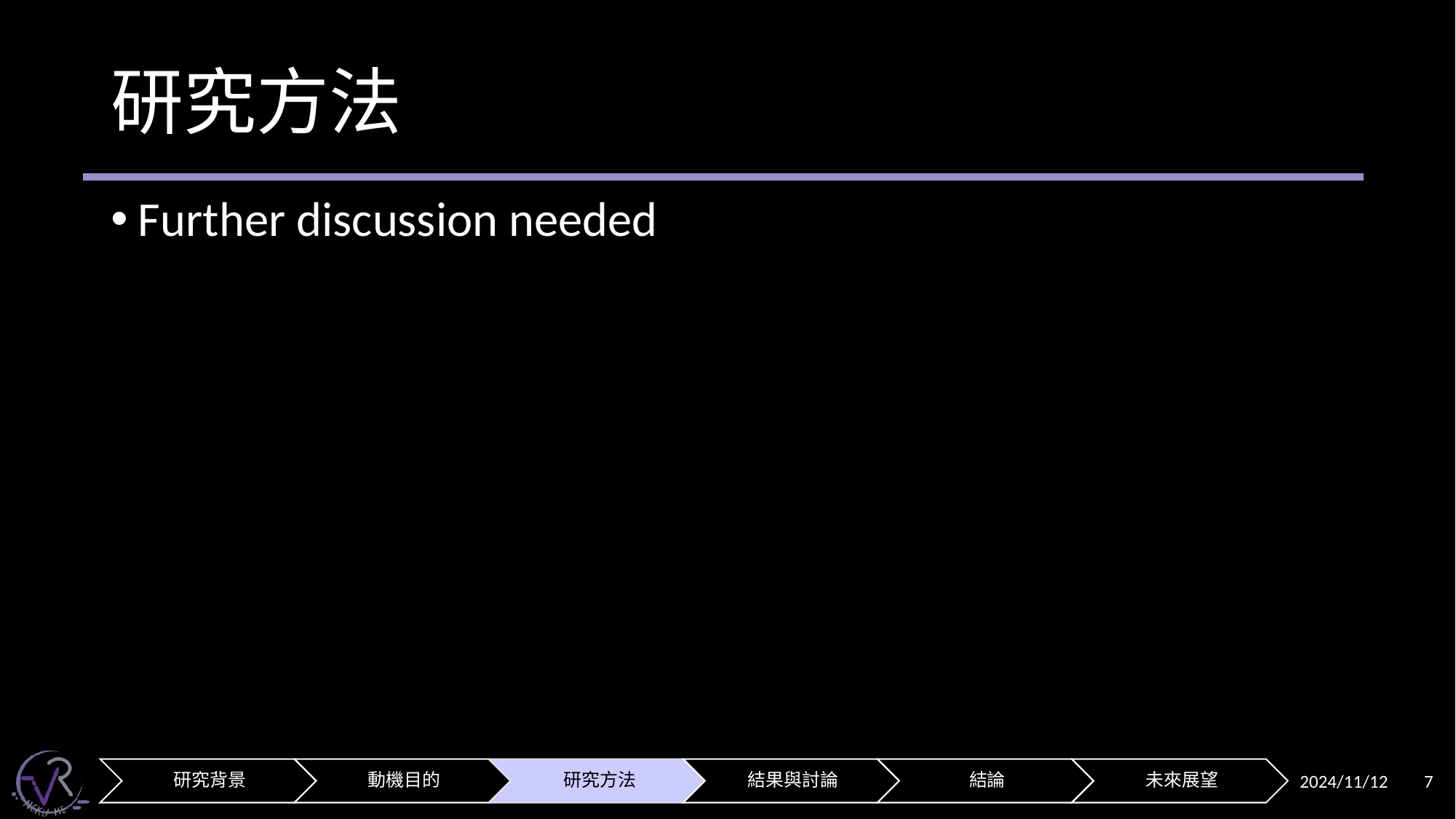

# 研究方法
Further discussion needed

2024/11/12
7